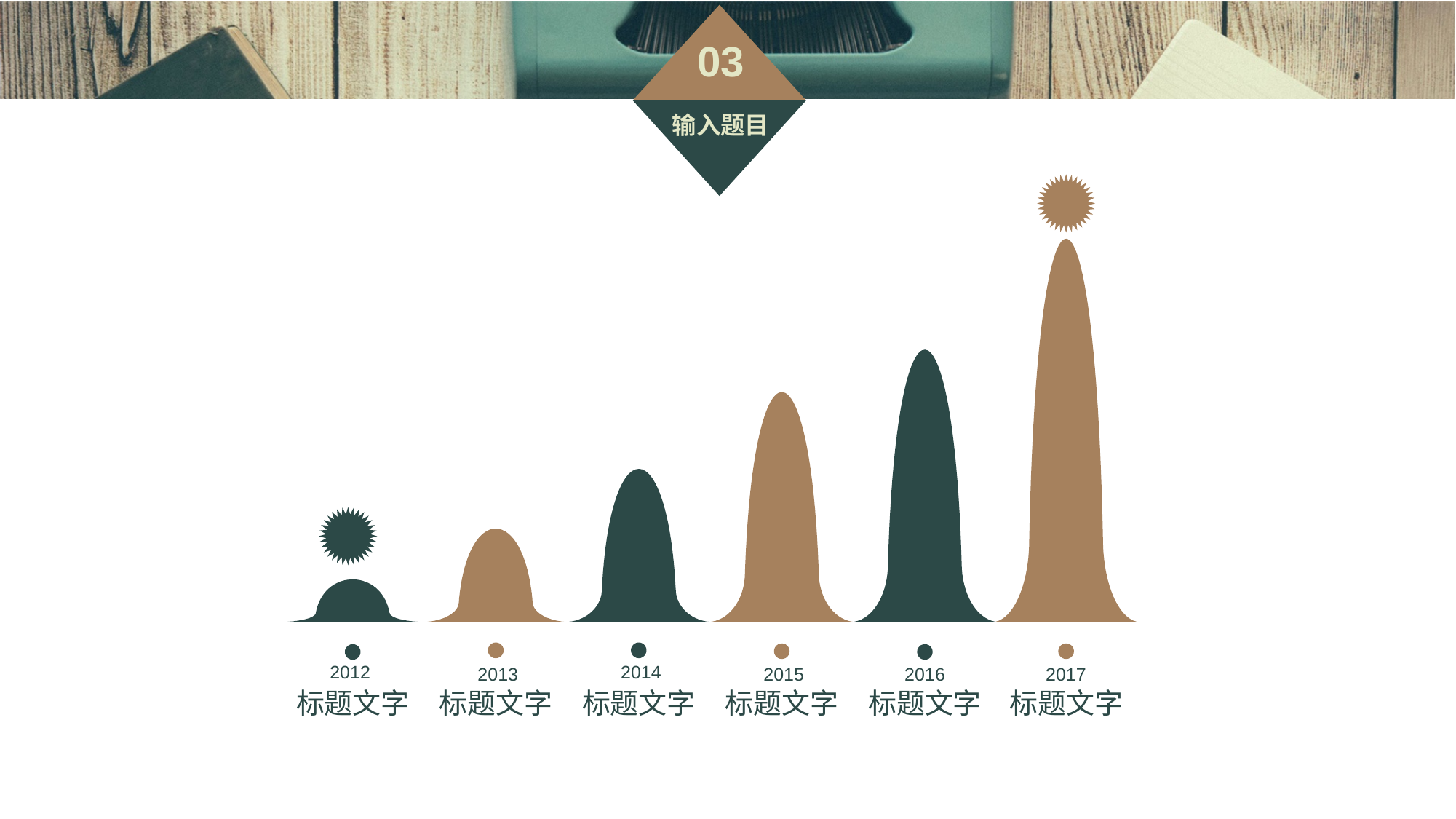

2017
标题文字

2016
标题文字

2015
标题文字

2014
标题文字

2012
标题文字

2013
标题文字